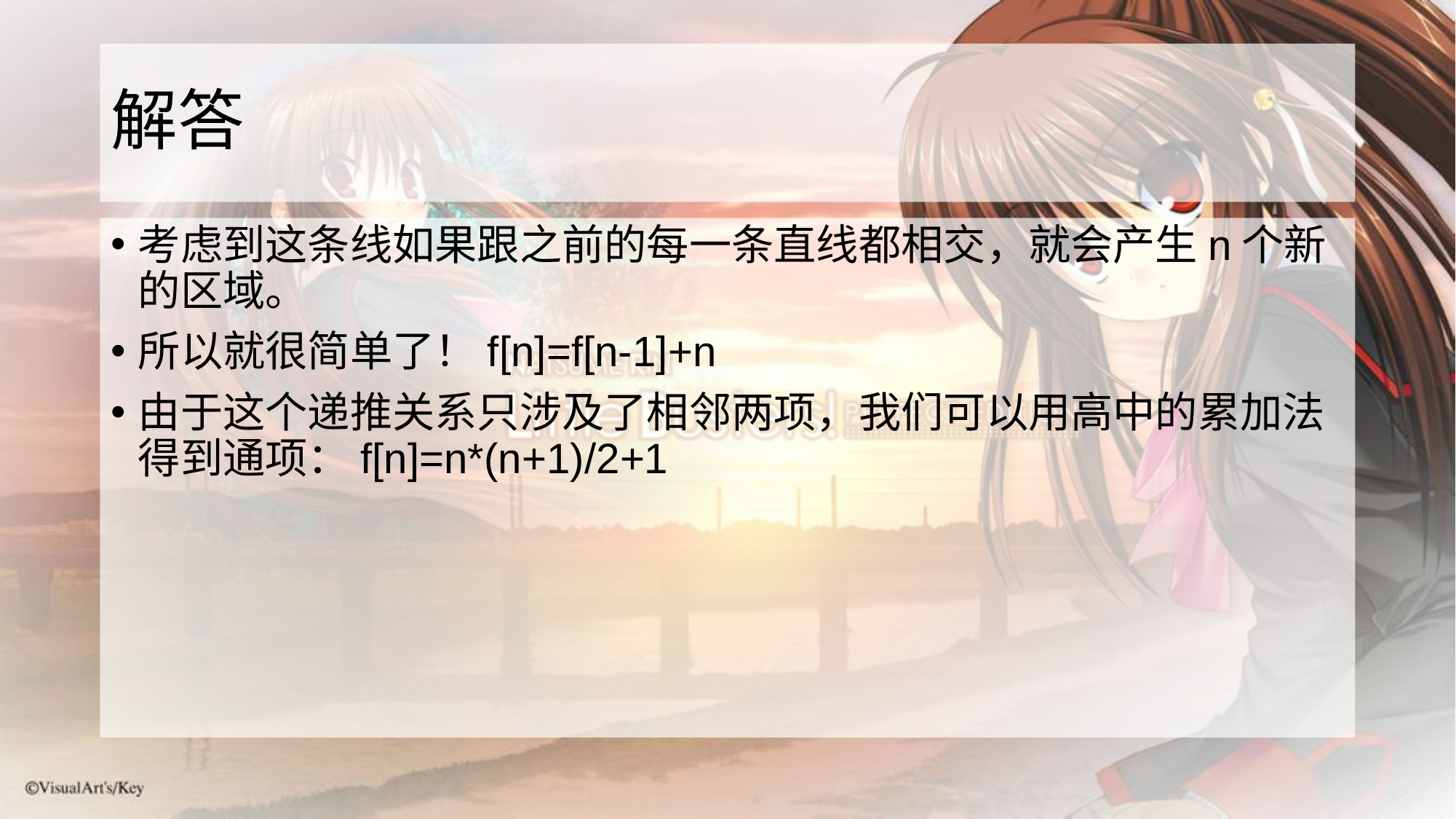

# 解答
考虑到这条线如果跟之前的每一条直线都相交，就会产生n个新的区域。
所以就很简单了！f[n]=f[n-1]+n
由于这个递推关系只涉及了相邻两项，我们可以用高中的累加法得到通项：f[n]=n*(n+1)/2+1